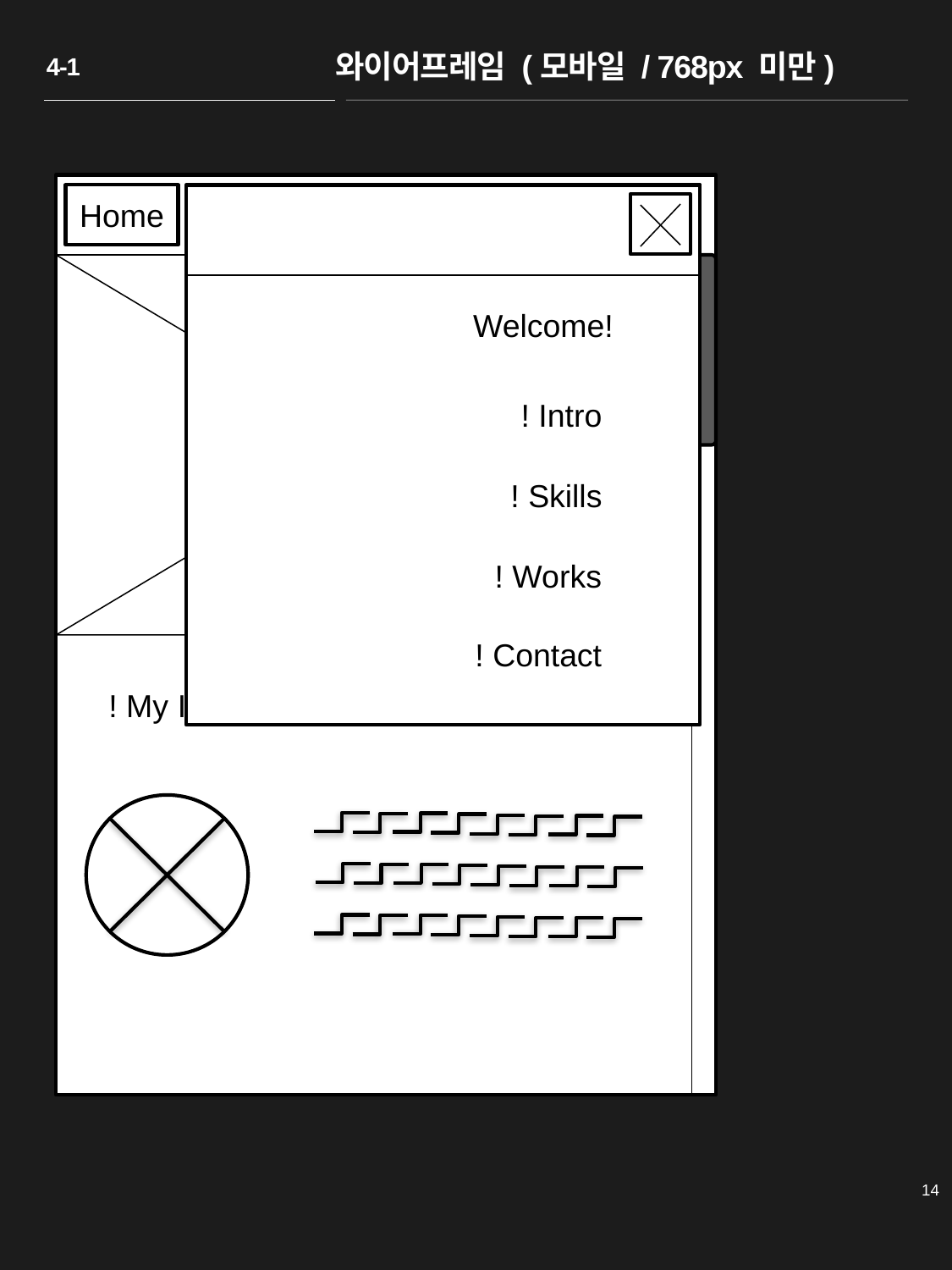

와이어프레임 (모바일 / 768px 미만)
4-1

Home

Welcome!
! Intro
Welcome!
! Skills
! Works
! Contact
! My Intro

14